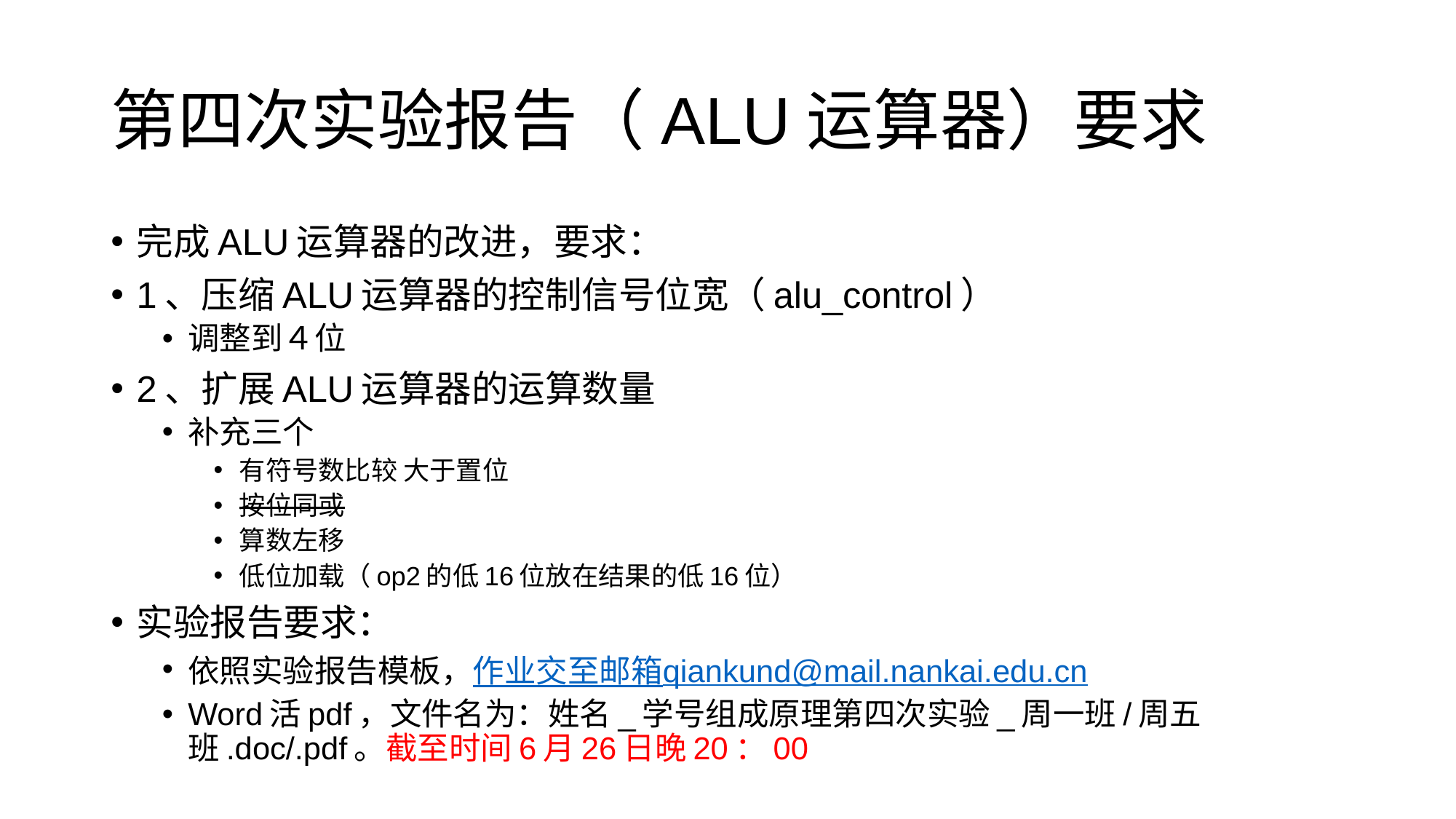

# 第四次实验报告（ALU运算器）要求
完成ALU运算器的改进，要求：
1、压缩ALU运算器的控制信号位宽（alu_control）
调整到４位
2、扩展ALU运算器的运算数量
补充三个
有符号数比较 大于置位
按位同或
算数左移
低位加载（op2的低16位放在结果的低16位）
实验报告要求：
依照实验报告模板，作业交至邮箱qiankund@mail.nankai.edu.cn
Word活pdf，文件名为：姓名_学号组成原理第四次实验_周一班/周五班.doc/.pdf。截至时间6月26日晚20：00